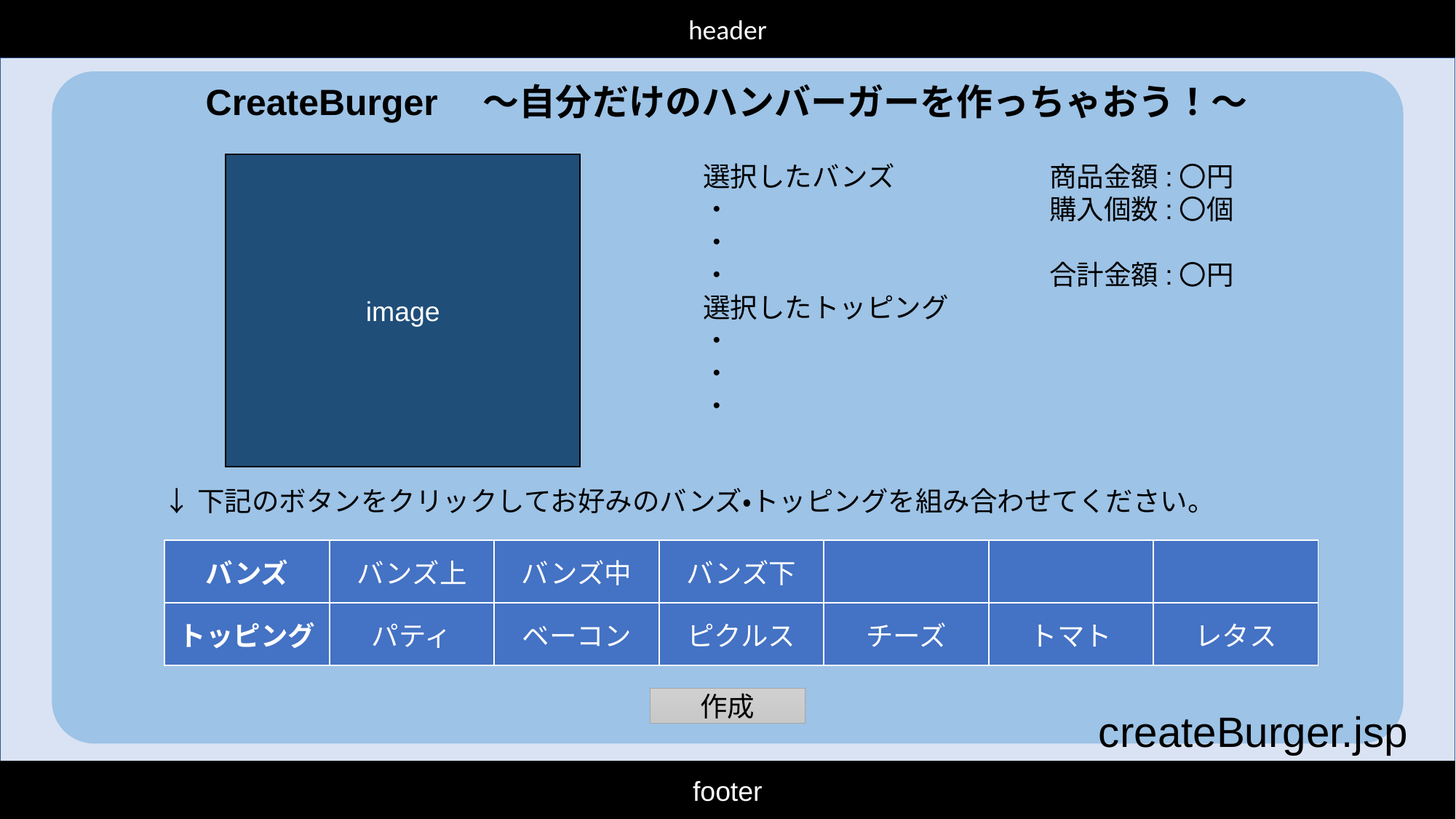

header

CreateBurger　～自分だけのハンバーガーを作っちゃおう！～
image
選択したバンズ
・
・
・
選択したトッピング
・
・
・
商品金額:〇円
購入個数:〇個

合計金額:〇円
↓下記のボタンをクリックしてお好みのバンズ・トッピングを組み合わせてください。
| バンズ | バンズ上 | バンズ中 | バンズ下 |  |  |  |
| --- | --- | --- | --- | --- | --- | --- |
| トッピング | パティ | ベーコン | ピクルス | チーズ | トマト | レタス |
作成
createBurger.jsp
footer